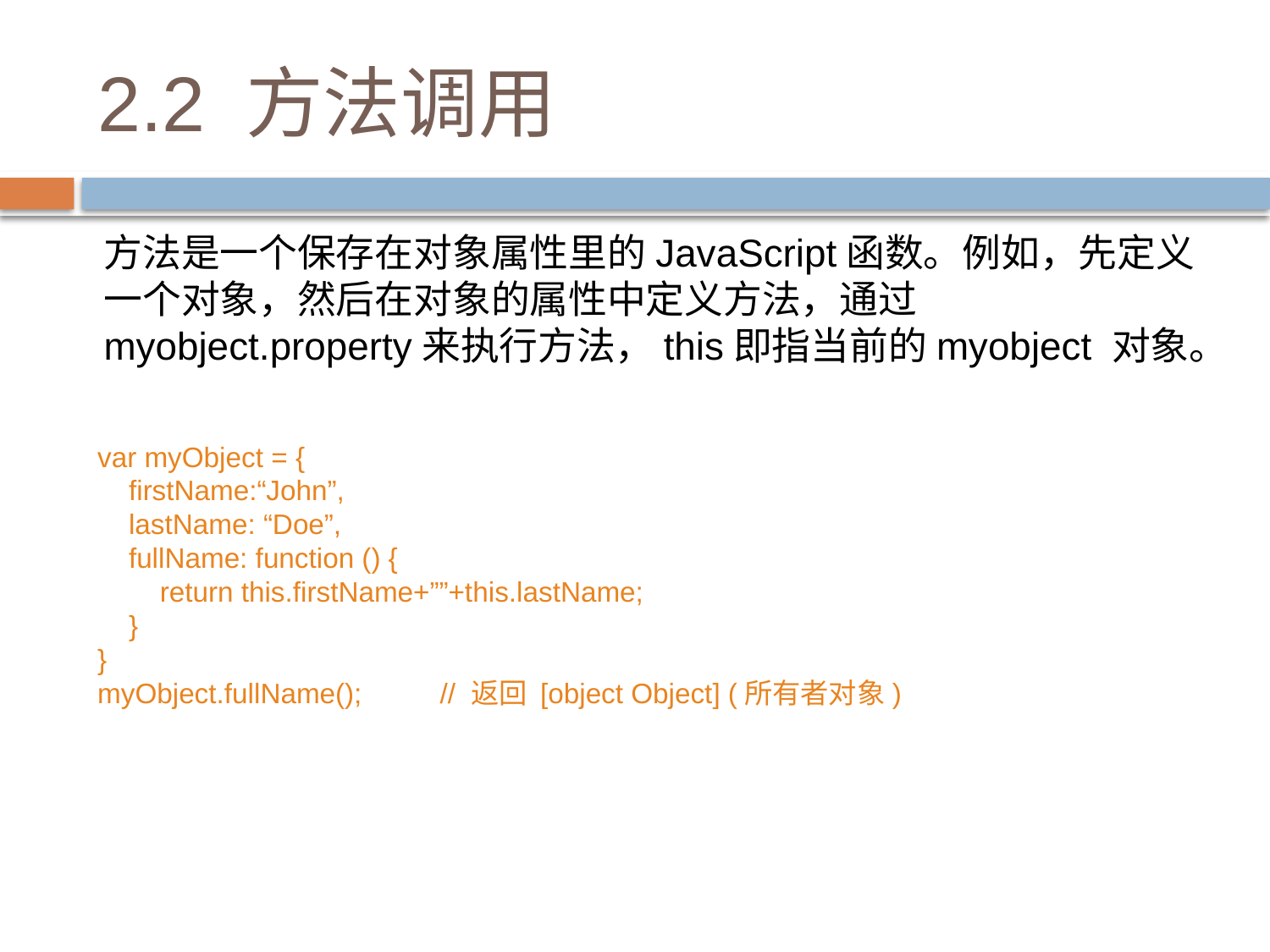

# 2.2 方法调用
方法是一个保存在对象属性里的JavaScript函数。例如，先定义一个对象，然后在对象的属性中定义方法，通过myobject.property来执行方法，this即指当前的myobject 对象。

var myObject = {
    firstName:“John”,
    lastName: “Doe”,
    fullName: function () {
        return this.firstName+””+this.lastName;
    }
}
myObject.fullName();          // 返回 [object Object] (所有者对象)